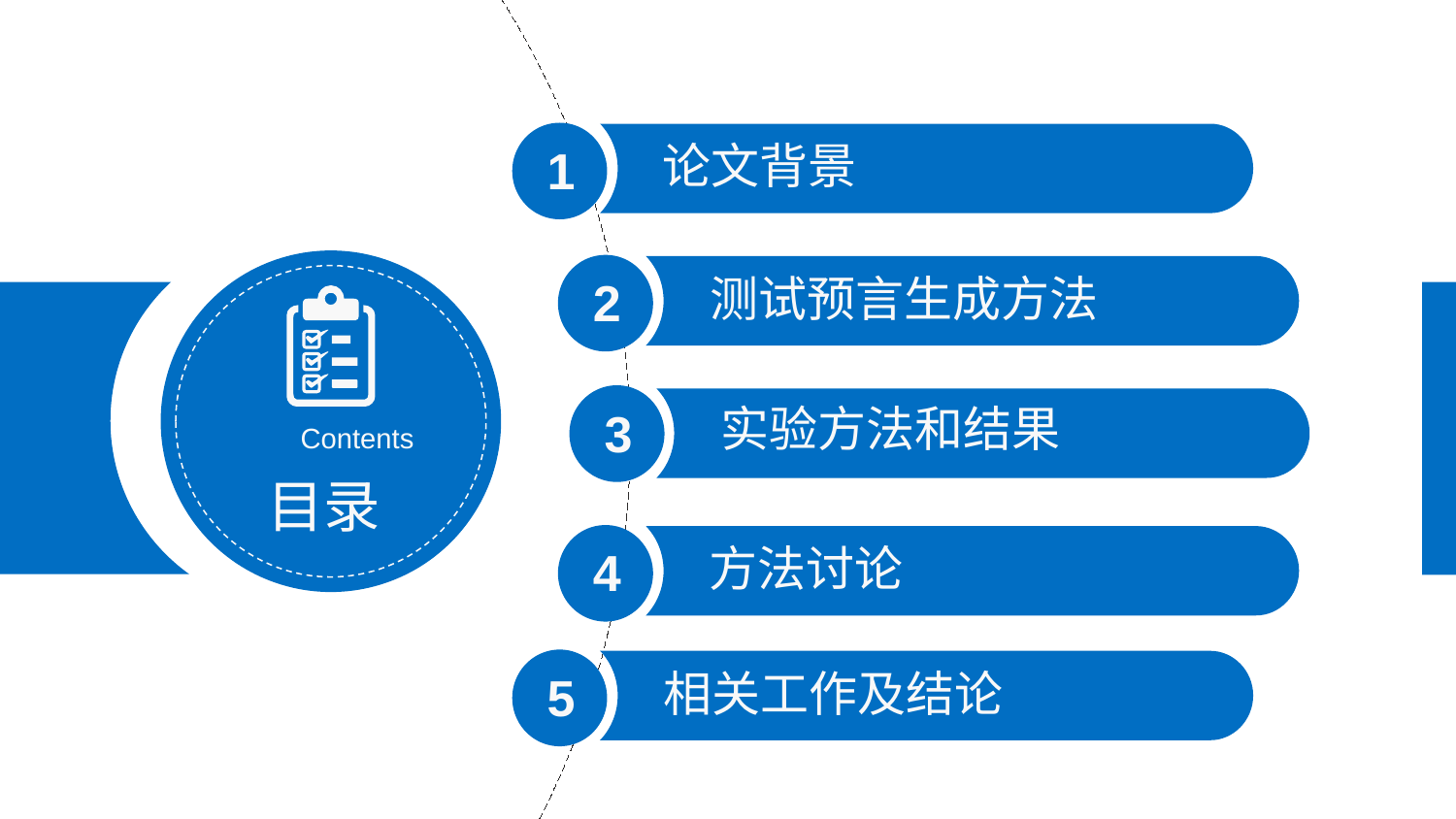

论文背景
1

测试预言生成方法
2

实验方法和结果
3
Contents
目录

方法讨论
4

相关工作及结论
5